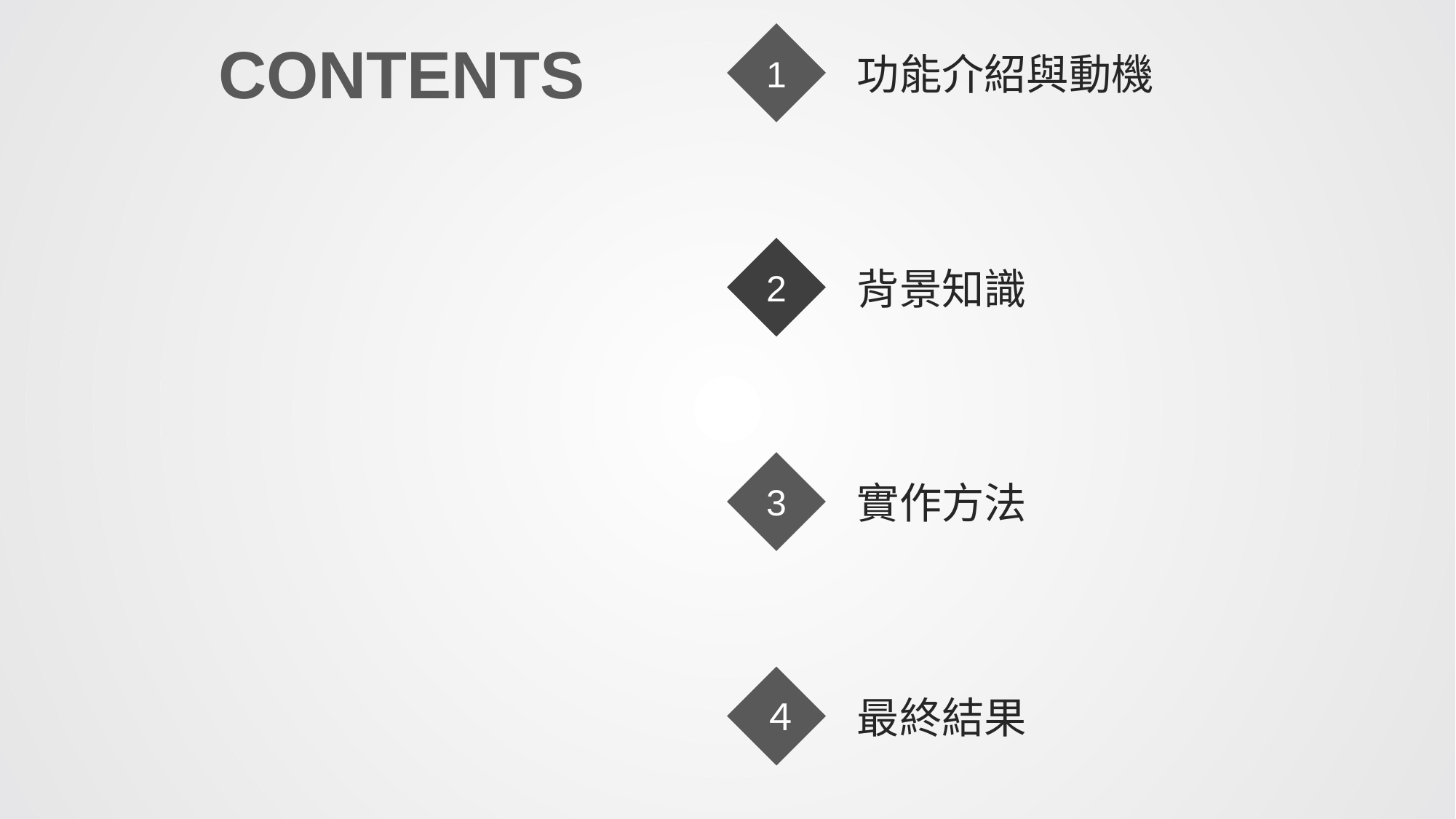

1
功能介紹與動機
CONTENTS
2
背景知識
3
實作方法
４
最終結果